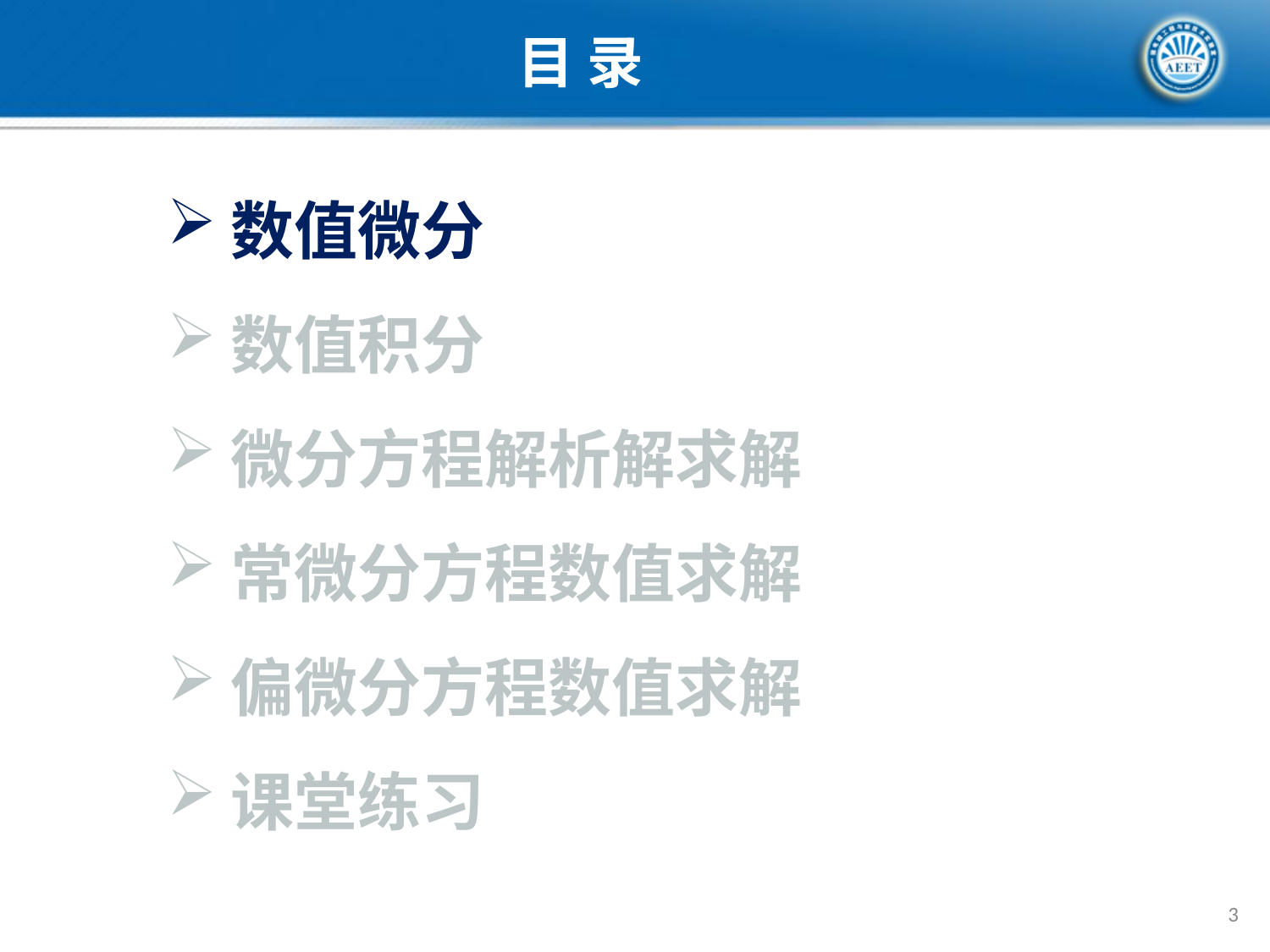

目 录
数值微分
数值积分
微分方程解析解求解
常微分方程数值求解
偏微分方程数值求解
课堂练习
3